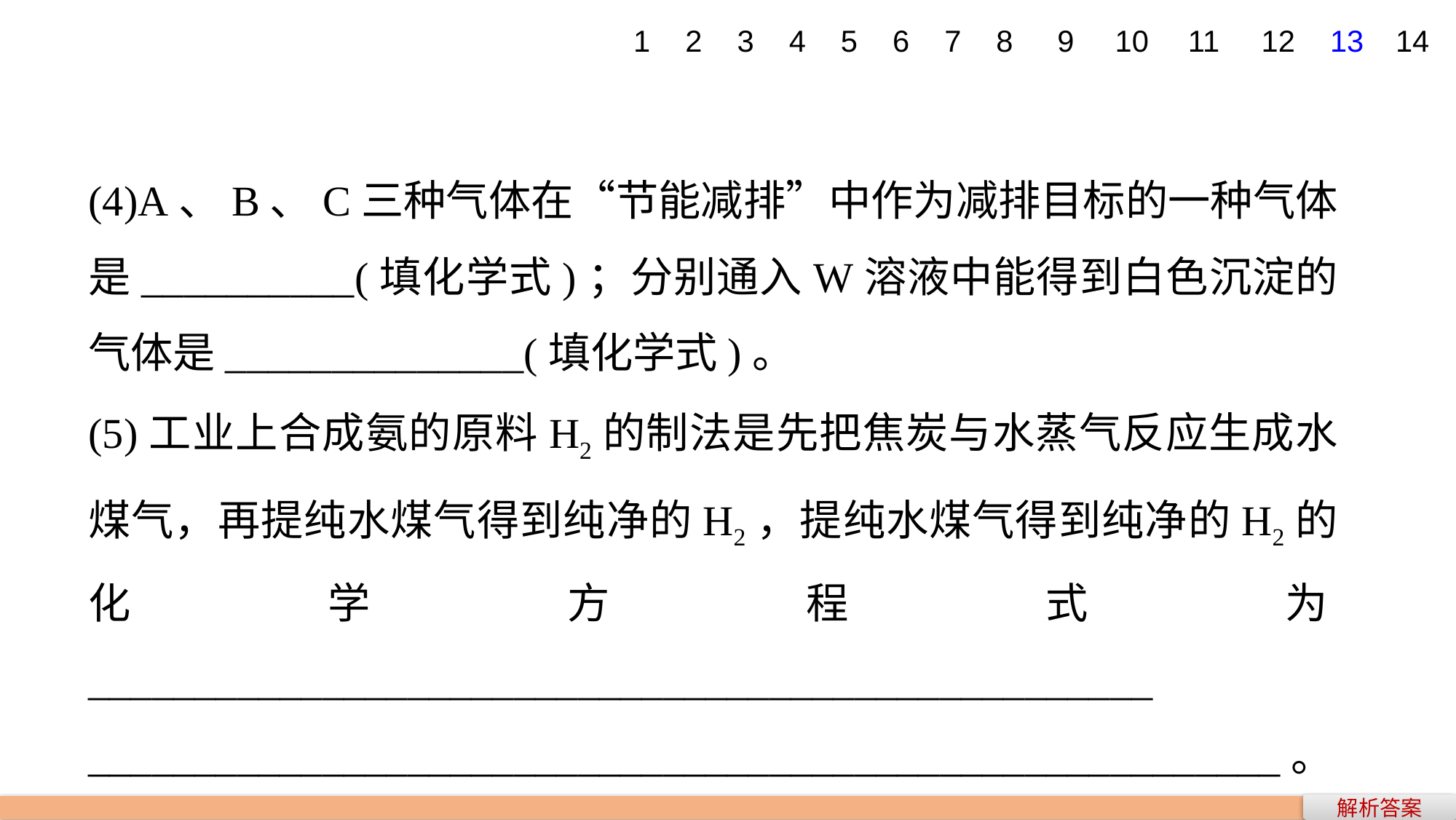

1
2
3
4
5
6
7
8
9
10
11
12
13
14
(4)A、B、C三种气体在“节能减排”中作为减排目标的一种气体是__________(填化学式)；分别通入W溶液中能得到白色沉淀的气体是______________(填化学式)。
(5)工业上合成氨的原料H2的制法是先把焦炭与水蒸气反应生成水煤气，再提纯水煤气得到纯净的H2，提纯水煤气得到纯净的H2的化学方程式为__________________________________________________
________________________________________________________。
解析答案